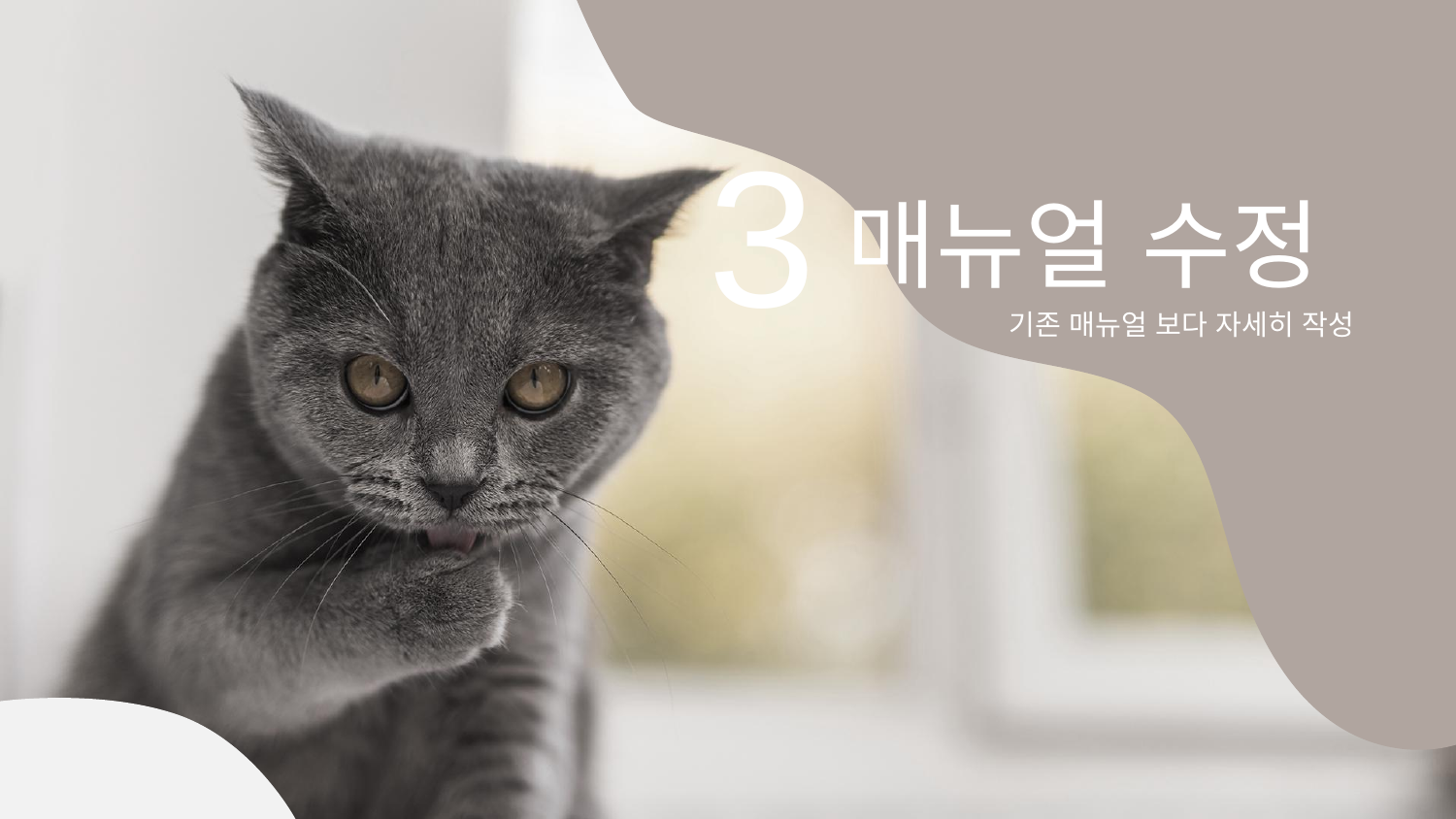

매뉴얼 수정
3
기존 매뉴얼 보다 자세히 작성